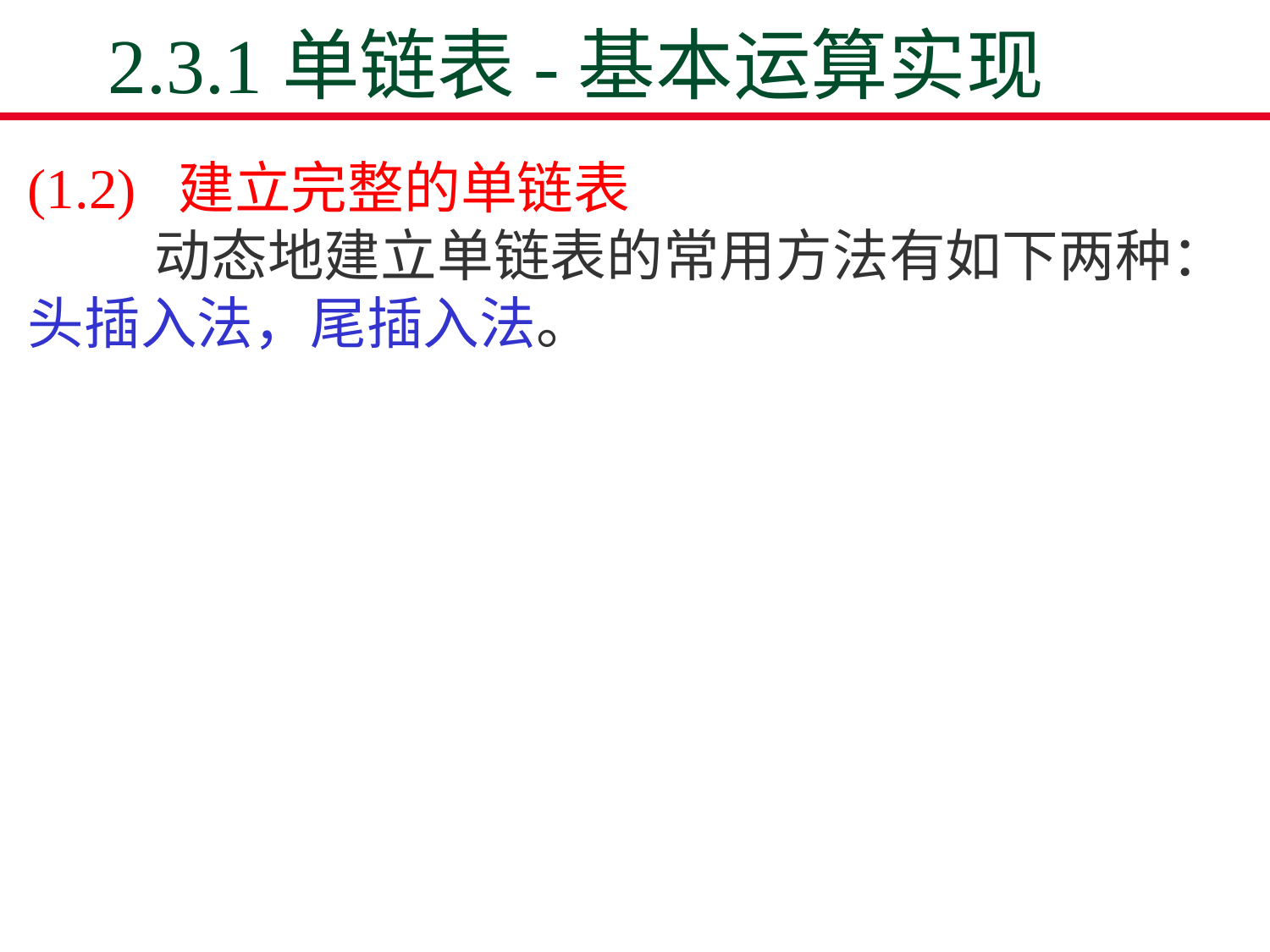

# 2.3.1单链表-基本运算实现
(1.2)  建立完整的单链表
	动态地建立单链表的常用方法有如下两种：头插入法，尾插入法。